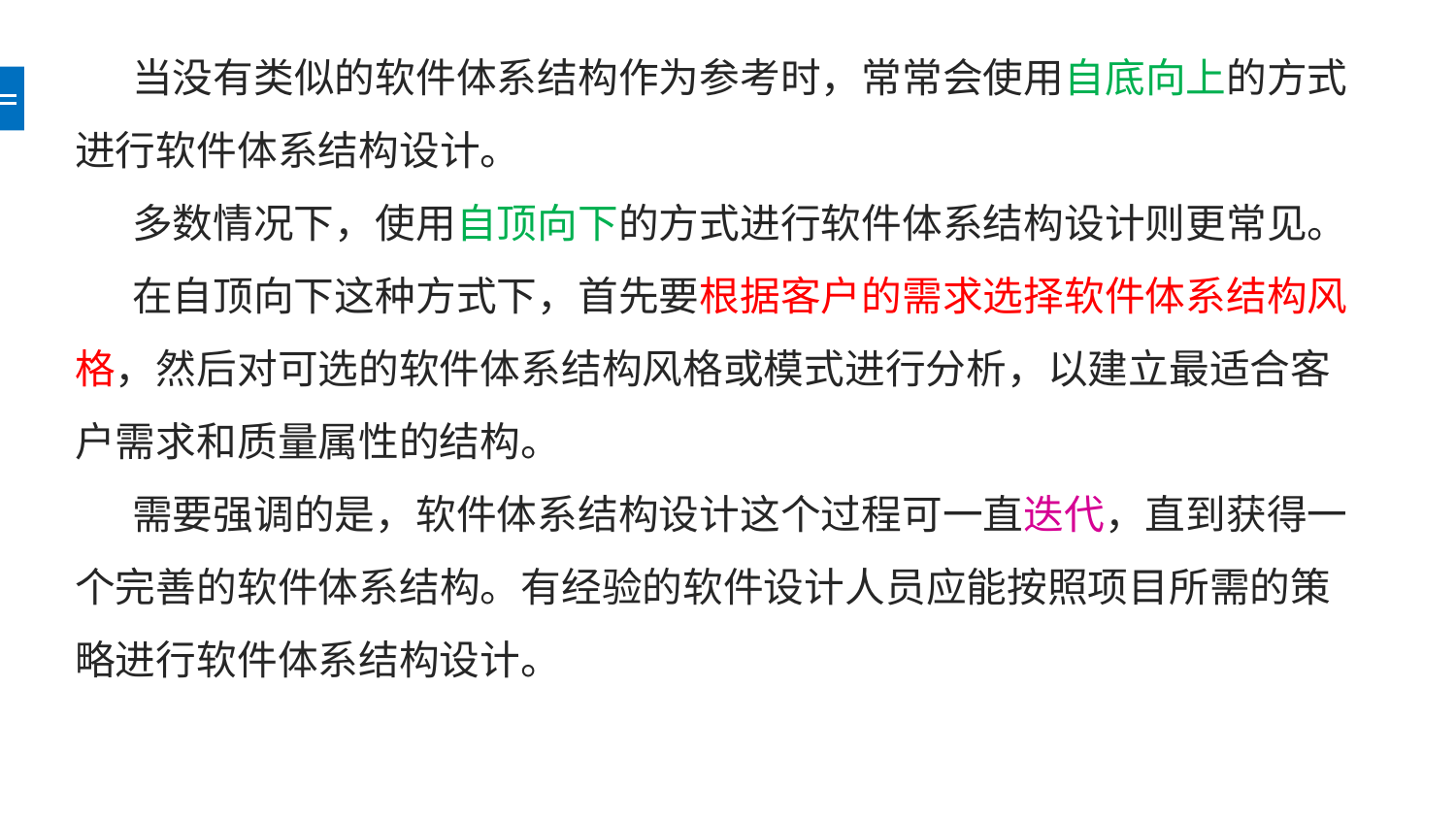

当没有类似的软件体系结构作为参考时，常常会使用自底向上的方式进行软件体系结构设计。
多数情况下，使用自顶向下的方式进行软件体系结构设计则更常见。
在自顶向下这种方式下，首先要根据客户的需求选择软件体系结构风格，然后对可选的软件体系结构风格或模式进行分析，以建立最适合客户需求和质量属性的结构。
需要强调的是，软件体系结构设计这个过程可一直迭代，直到获得一个完善的软件体系结构。有经验的软件设计人员应能按照项目所需的策略进行软件体系结构设计。